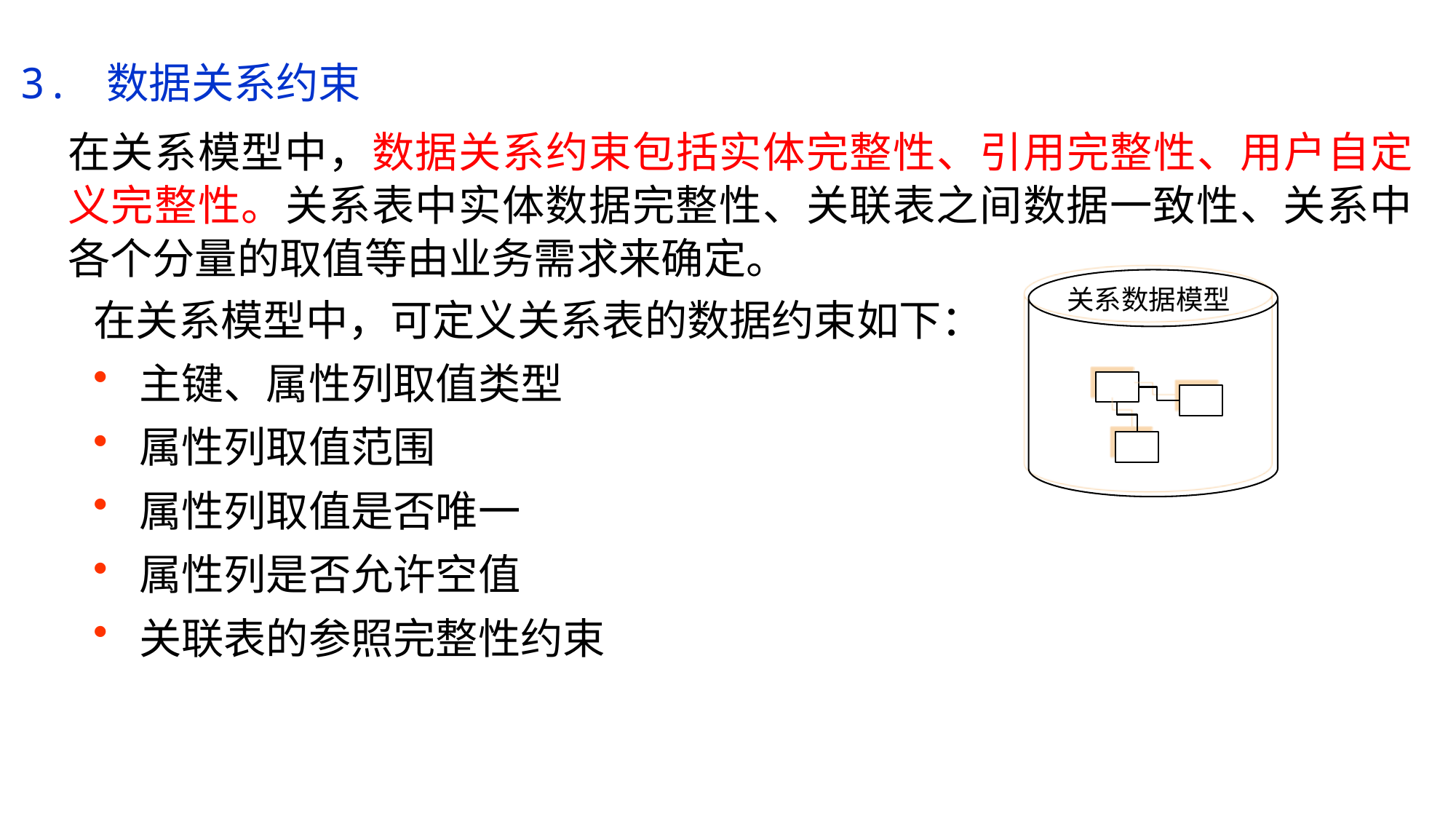

3. 数据关系约束
在关系模型中，数据关系约束包括实体完整性、引用完整性、用户自定义完整性。关系表中实体数据完整性、关联表之间数据一致性、关系中各个分量的取值等由业务需求来确定。

关系数据模型

在关系模型中，可定义关系表的数据约束如下：
 主键、属性列取值类型
 属性列取值范围
 属性列取值是否唯一
 属性列是否允许空值
 关联表的参照完整性约束